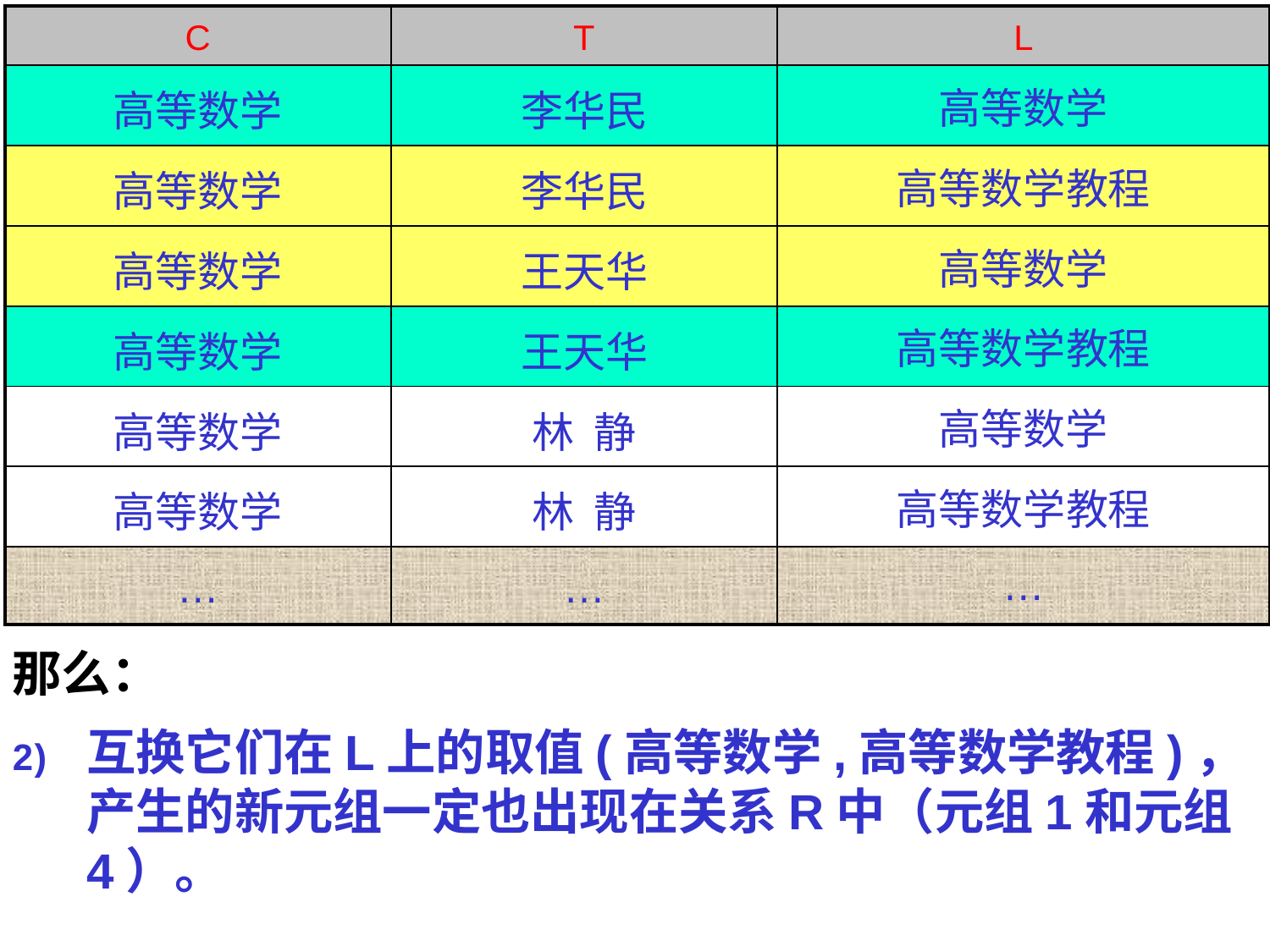

| C | T | L |
| --- | --- | --- |
| 高等数学 | 李华民 | 高等数学 |
| 高等数学 | 李华民 | 高等数学教程 |
| 高等数学 | 王天华 | 高等数学 |
| 高等数学 | 王天华 | 高等数学教程 |
| 高等数学 | 林 静 | 高等数学 |
| 高等数学 | 林 静 | 高等数学教程 |
| … | … | … |
那么：
互换它们在L上的取值(高等数学,高等数学教程)，产生的新元组一定也出现在关系R中（元组1和元组4）。
133
2007年度-教育部-IBM精品课程-南京大学计算机科学与技术系